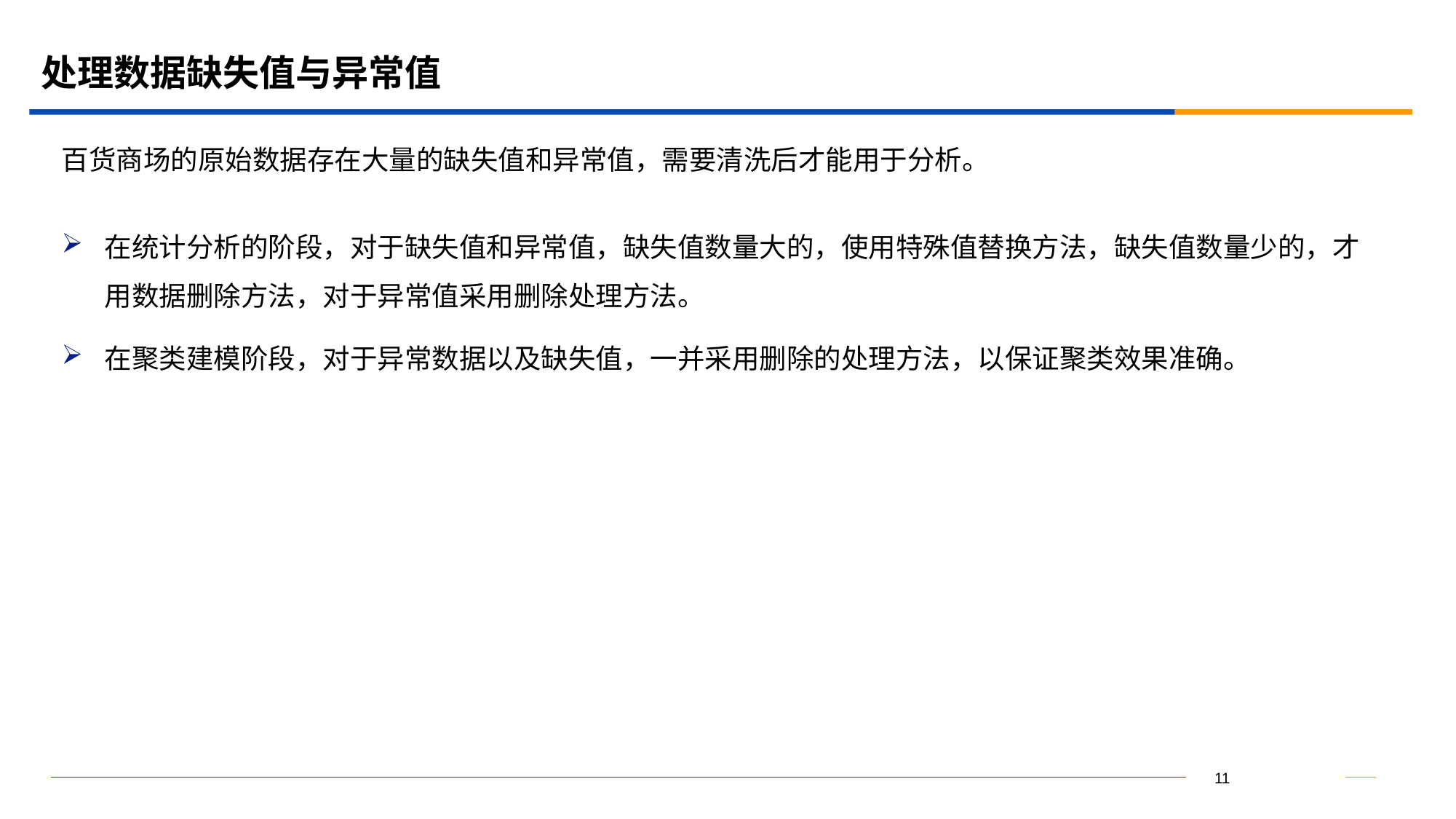

# 处理数据缺失值与异常值
百货商场的原始数据存在大量的缺失值和异常值，需要清洗后才能用于分析。
在统计分析的阶段，对于缺失值和异常值，缺失值数量大的，使用特殊值替换方法，缺失值数量少的，才用数据删除方法，对于异常值采用删除处理方法。
在聚类建模阶段，对于异常数据以及缺失值，一并采用删除的处理方法，以保证聚类效果准确。